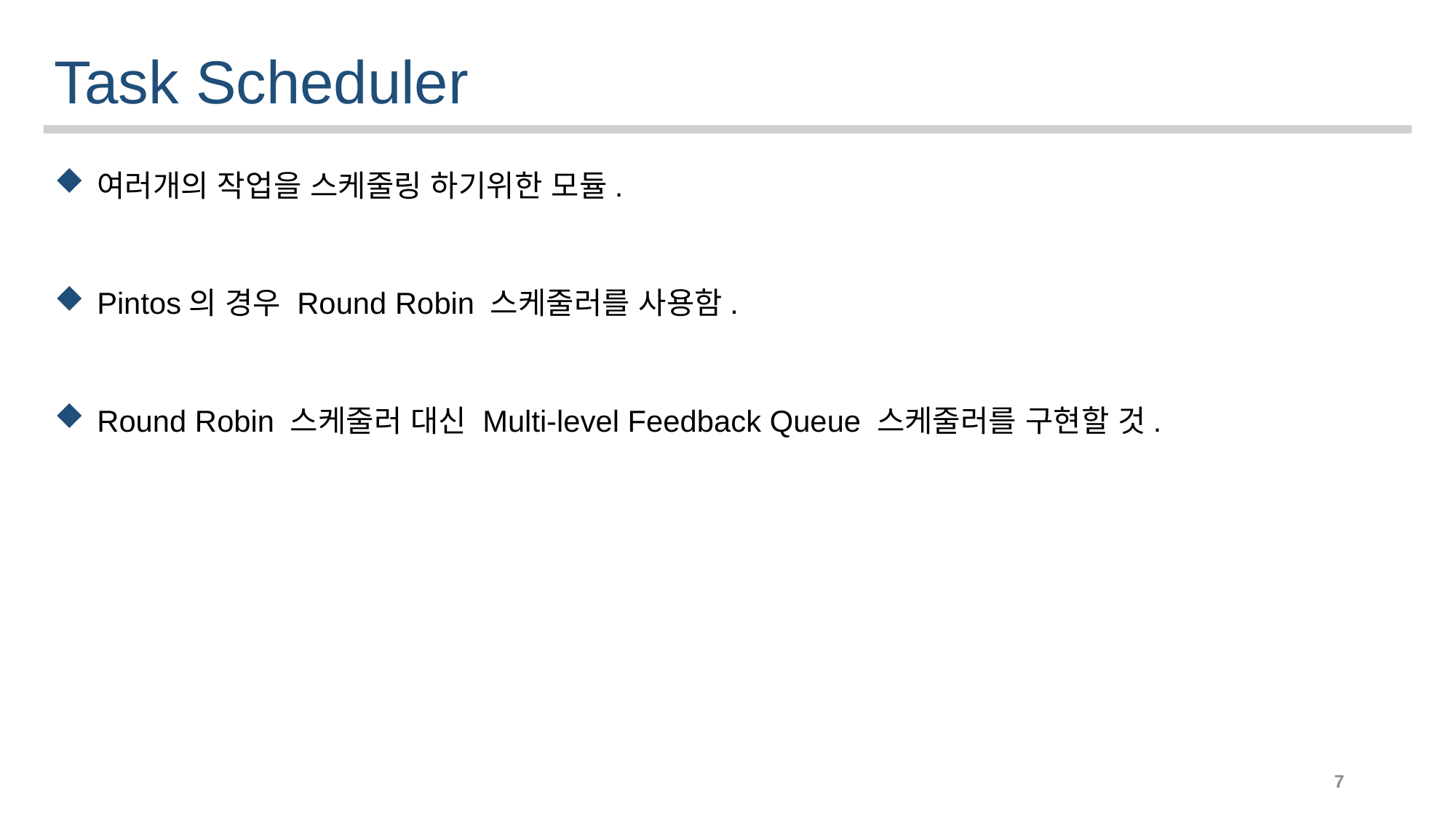

Task Scheduler
여러개의 작업을 스케줄링 하기위한 모듈.

Pintos의 경우 Round Robin 스케줄러를 사용함.

Round Robin 스케줄러 대신 Multi-level Feedback Queue 스케줄러를 구현할 것.
7